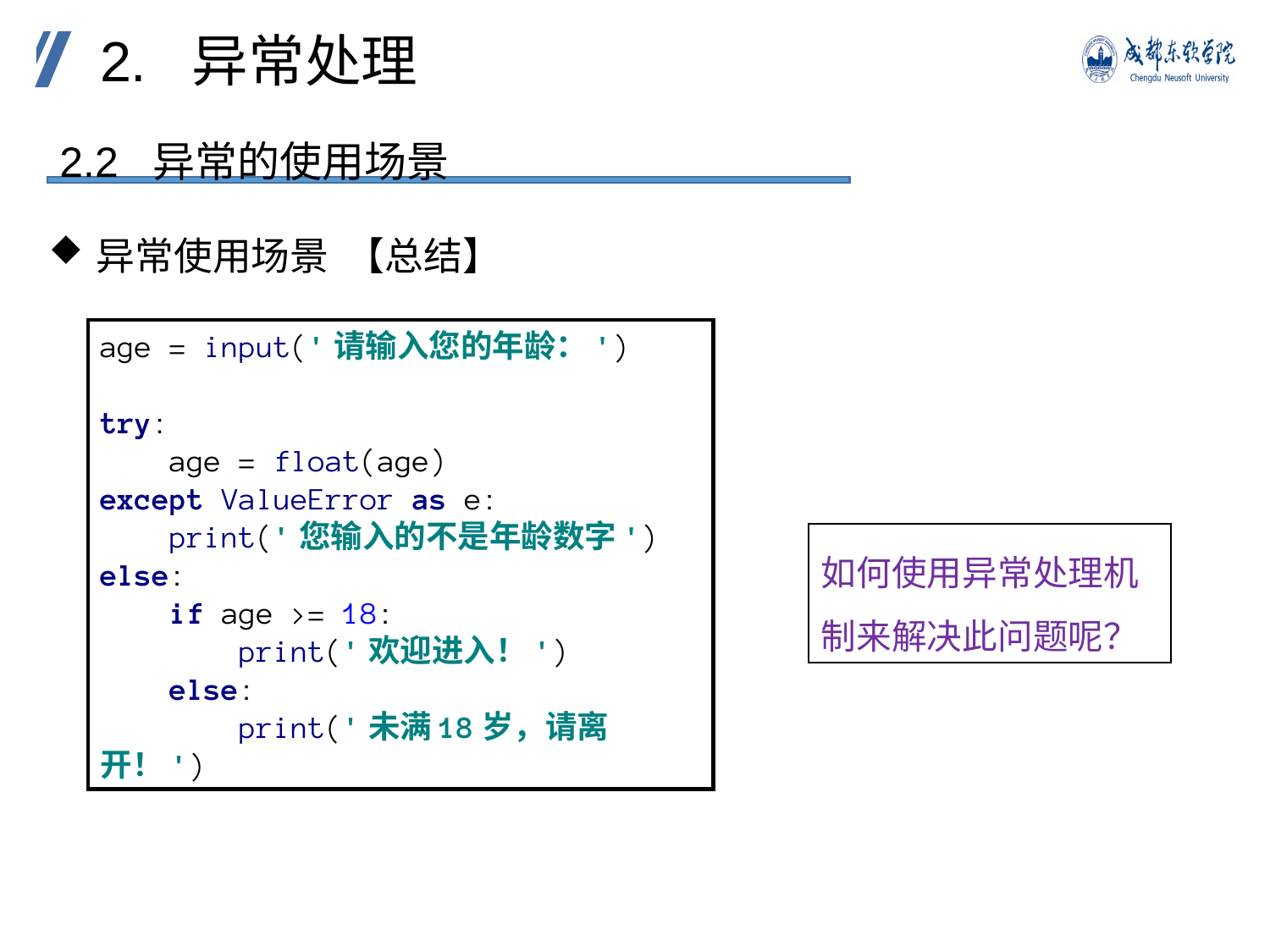

2.  异常处理
2.2  异常的使用场景

异常使用场景  【总结】

age = input('请输入您的年龄：')
try:
    age = float(age)
except ValueError as e:
    print('您输入的不是年龄数字')
else:
    if age >= 18:
        print('欢迎进入！')
    else:
        print('未满18岁，请离开！')
如何使用异常处理机制来解决此问题呢？